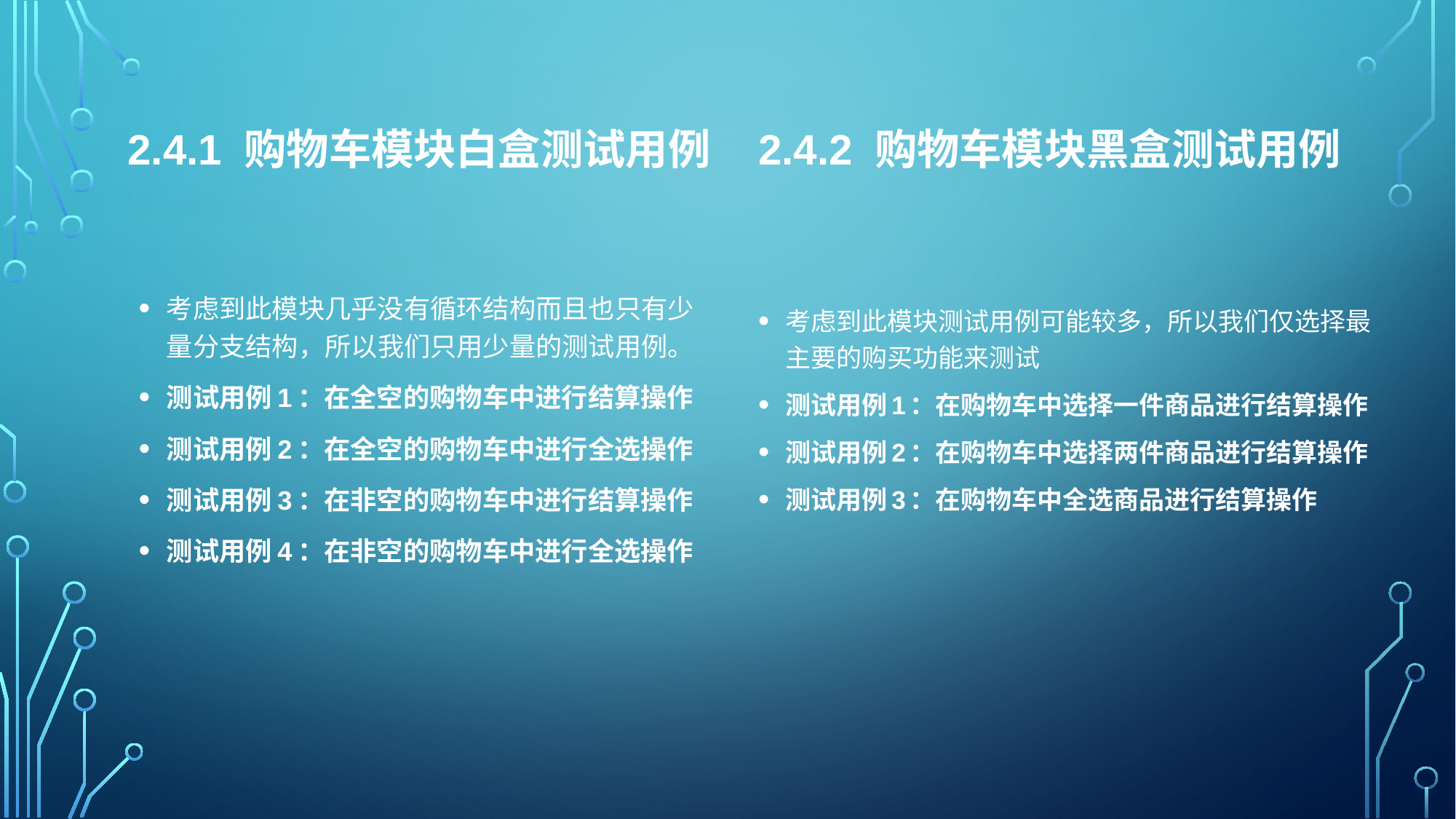

# 2.4.1 购物车模块白盒测试用例
2.4.2 购物车模块黑盒测试用例
考虑到此模块几乎没有循环结构而且也只有少量分支结构，所以我们只用少量的测试用例。
测试用例1：在全空的购物车中进行结算操作
测试用例2：在全空的购物车中进行全选操作
测试用例3：在非空的购物车中进行结算操作
测试用例4：在非空的购物车中进行全选操作

考虑到此模块测试用例可能较多，所以我们仅选择最主要的购买功能来测试
测试用例1：在购物车中选择一件商品进行结算操作
测试用例2：在购物车中选择两件商品进行结算操作
测试用例3：在购物车中全选商品进行结算操作